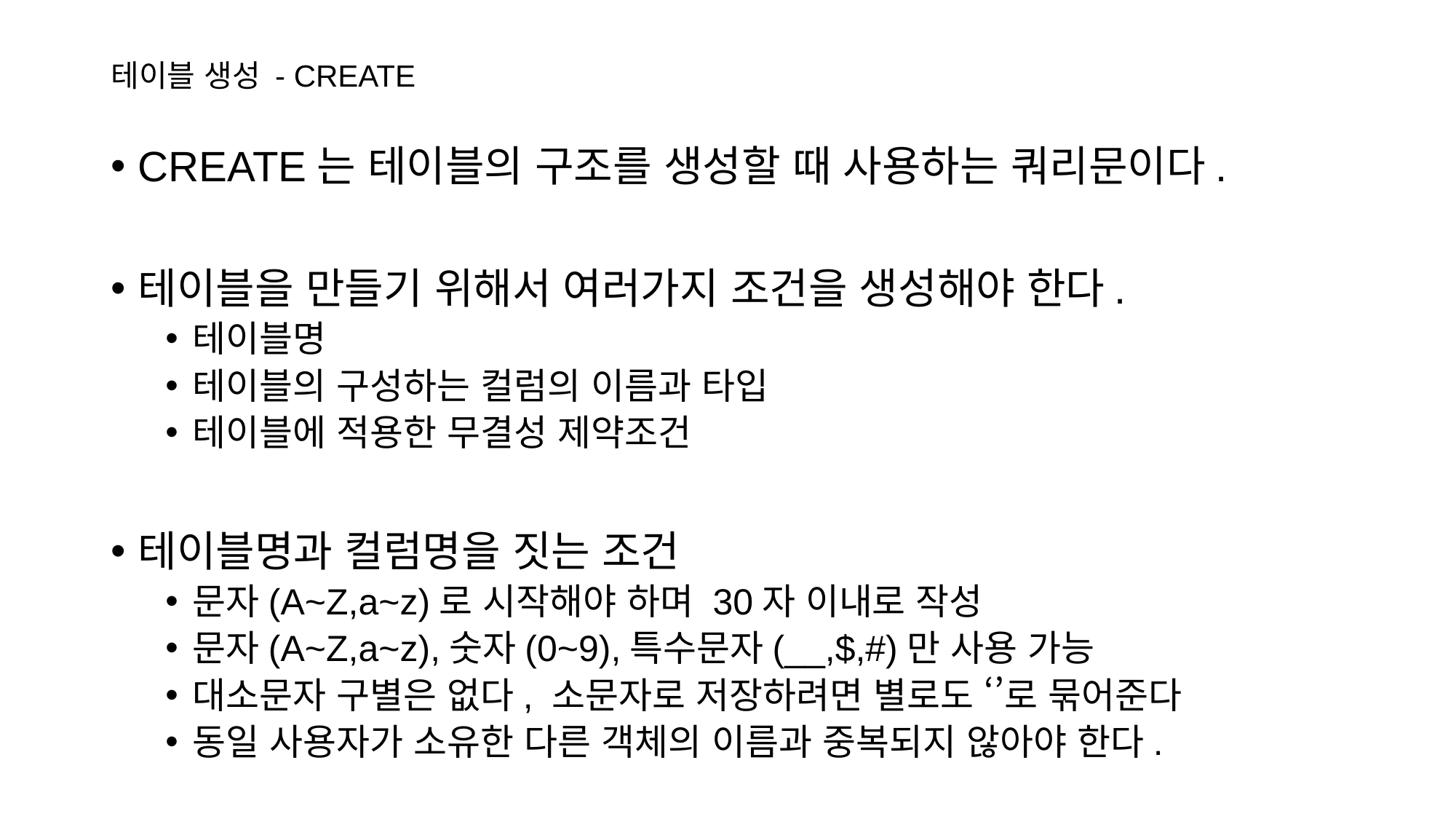

# 테이블 생성 - CREATE
CREATE는 테이블의 구조를 생성할 때 사용하는 쿼리문이다.

테이블을 만들기 위해서 여러가지 조건을 생성해야 한다.
테이블명
테이블의 구성하는 컬럼의 이름과 타입
테이블에 적용한 무결성 제약조건

테이블명과 컬럼명을 짓는 조건
문자(A~Z,a~z)로 시작해야 하며 30자 이내로 작성
문자(A~Z,a~z),숫자(0~9),특수문자(__,$,#)만 사용 가능
대소문자 구별은 없다, 소문자로 저장하려면 별로도 ‘’로 묶어준다
동일 사용자가 소유한 다른 객체의 이름과 중복되지 않아야 한다.